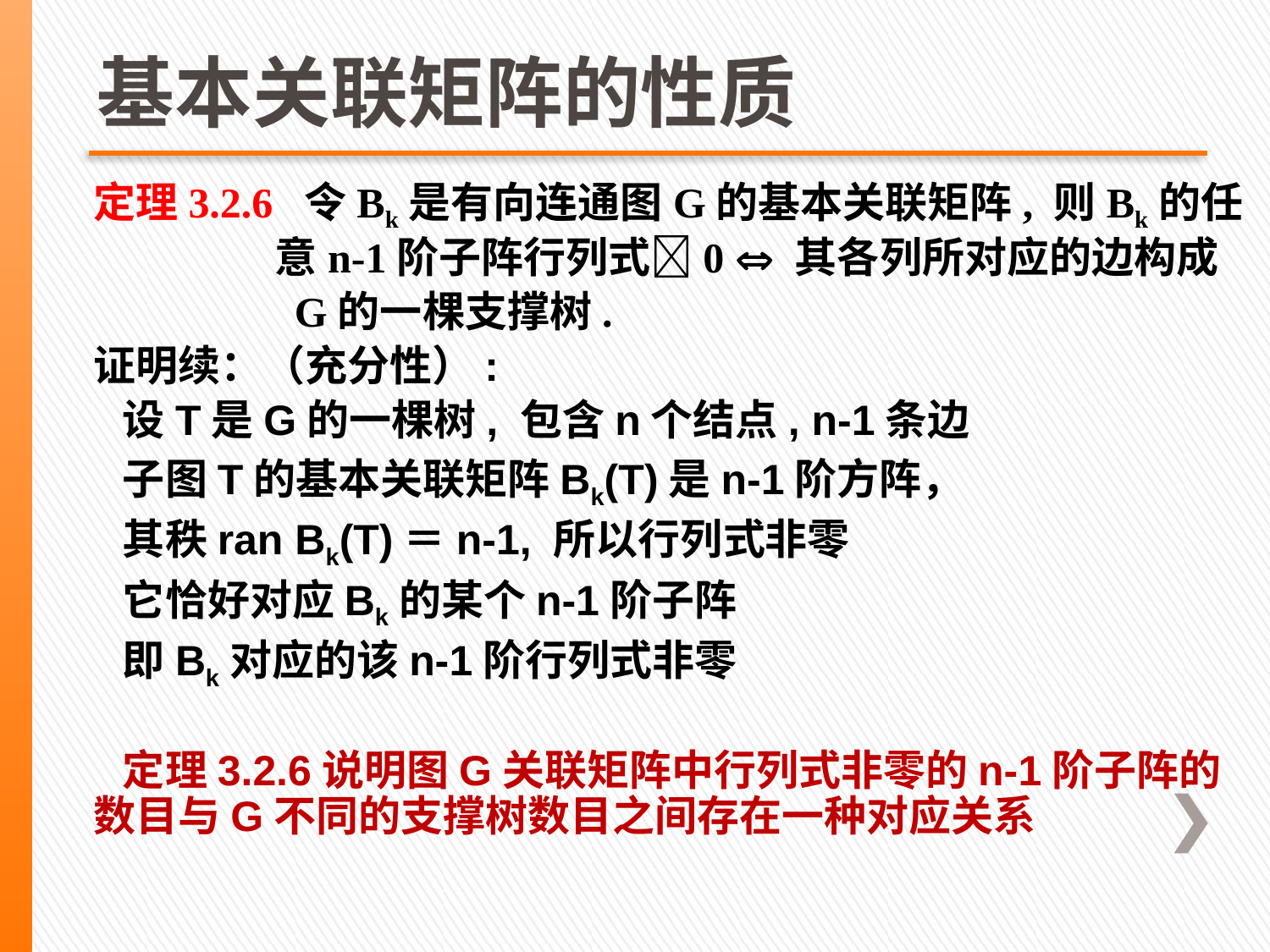

# 基本关联矩阵的性质
定理3.2.6  令Bk是有向连通图G的基本关联矩阵, 则Bk的任
                  意n-1阶子阵行列式≠0 ⇔ 其各列所对应的边构成
                   G的一棵支撑树.
证明续：（充分性）:
  设T是G的一棵树, 包含n个结点, n-1条边
  子图T的基本关联矩阵Bk(T)是n-1阶方阵，
  其秩ran Bk(T)＝n-1, 所以行列式非零
  它恰好对应Bk的某个n-1阶子阵
  即Bk对应的该n-1阶行列式非零

  定理3.2.6说明图G关联矩阵中行列式非零的n-1阶子阵的数目与G不同的支撑树数目之间存在一种对应关系